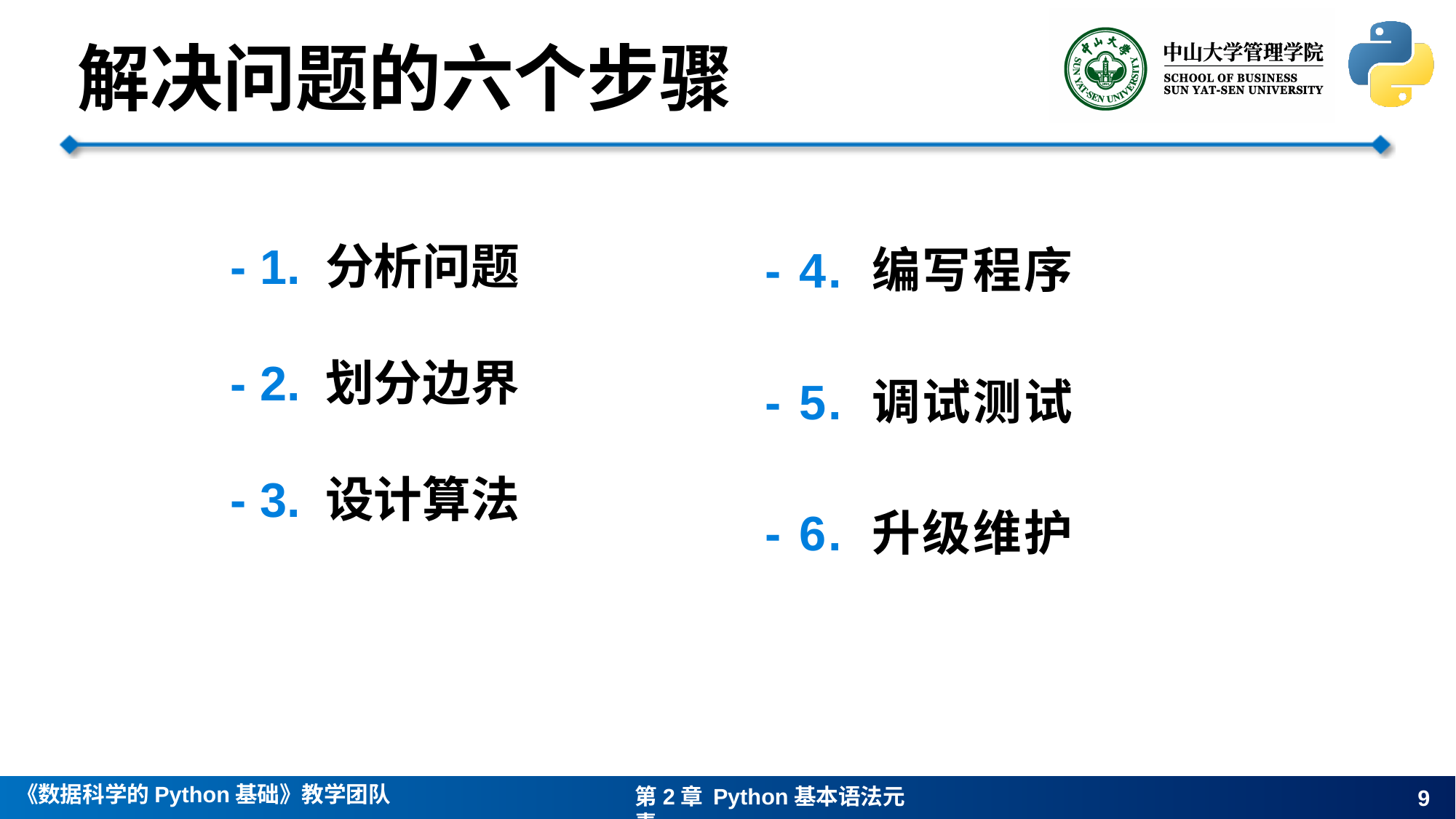

解决问题的六个步骤
- 1. 分析问题
- 2. 划分边界
- 3. 设计算法

- 4. 编写程序
- 5. 调试测试
- 6. 升级维护